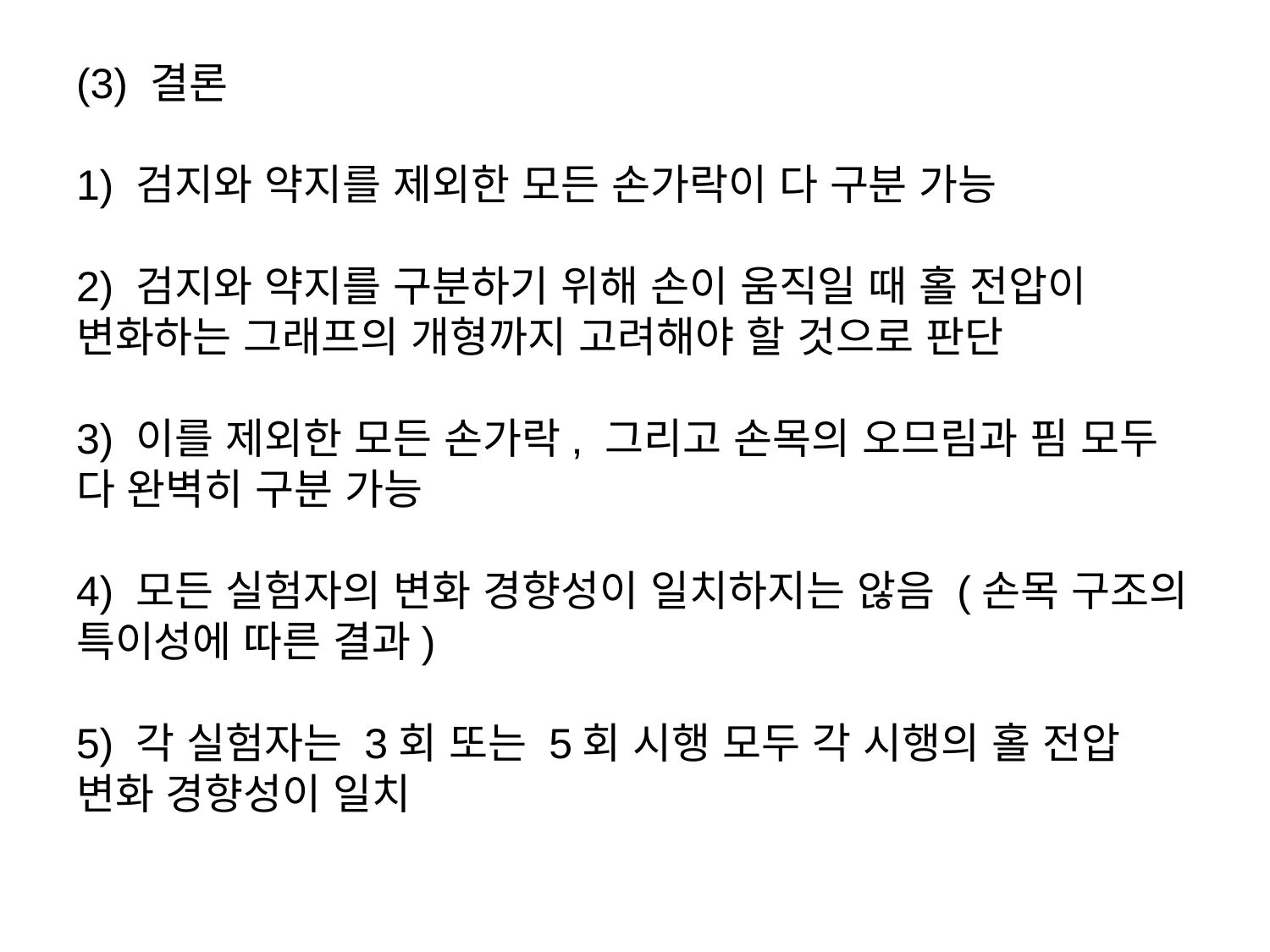

(3) 결론

1) 검지와 약지를 제외한 모든 손가락이 다 구분 가능

2) 검지와 약지를 구분하기 위해 손이 움직일 때 홀 전압이 변화하는 그래프의 개형까지 고려해야 할 것으로 판단

3) 이를 제외한 모든 손가락, 그리고 손목의 오므림과 핌 모두 다 완벽히 구분 가능

4) 모든 실험자의 변화 경향성이 일치하지는 않음 (손목 구조의 특이성에 따른 결과)

5) 각 실험자는 3회 또는 5회 시행 모두 각 시행의 홀 전압 변화 경향성이 일치